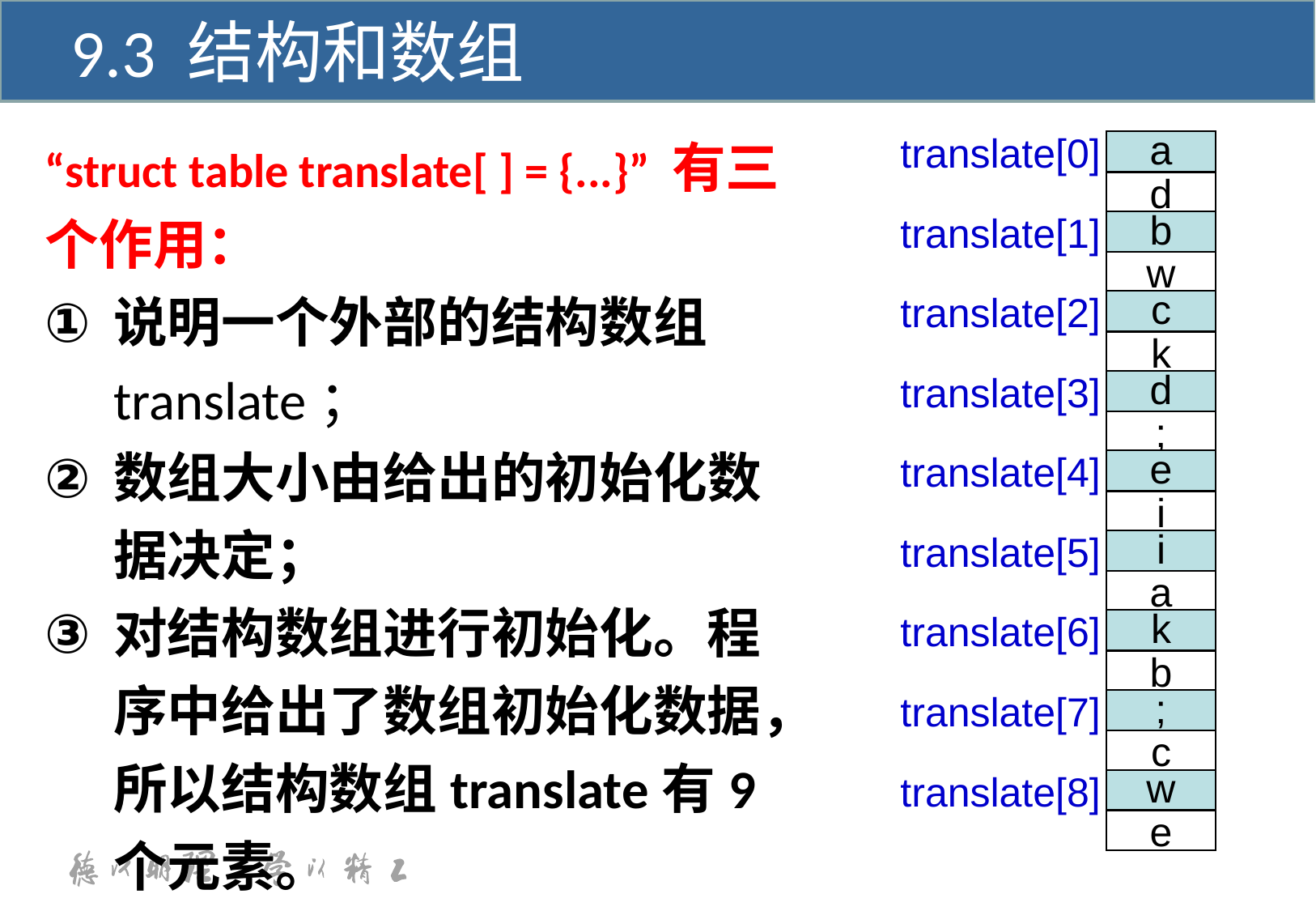

9.3 结构和数组
“struct table translate[ ] = {...}” 有三个作用：
说明一个外部的结构数组translate；
数组大小由给出的初始化数据决定；
对结构数组进行初始化。程序中给出了数组初始化数据，所以结构数组translate有9个元素。
a
translate[0]
d
b
translate[1]
w
c
translate[2]
k
d
translate[3]
;
e
translate[4]
i
i
translate[5]
a
k
translate[6]
b
;
translate[7]
c
w
translate[8]
e